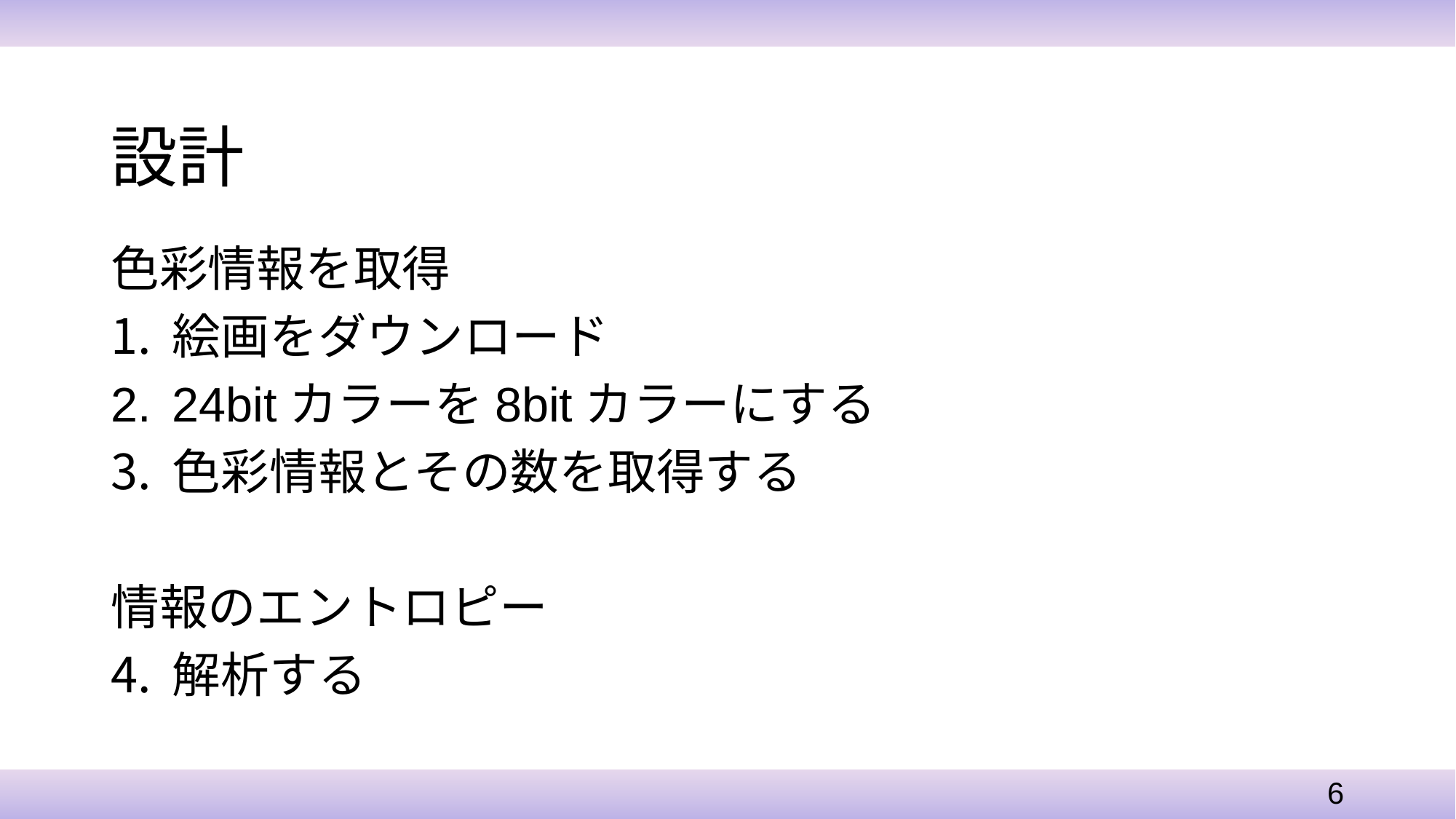

# 設計
色彩情報を取得
絵画をダウンロード
24bitカラーを8bitカラーにする
色彩情報とその数を取得する

情報のエントロピー
解析する
6